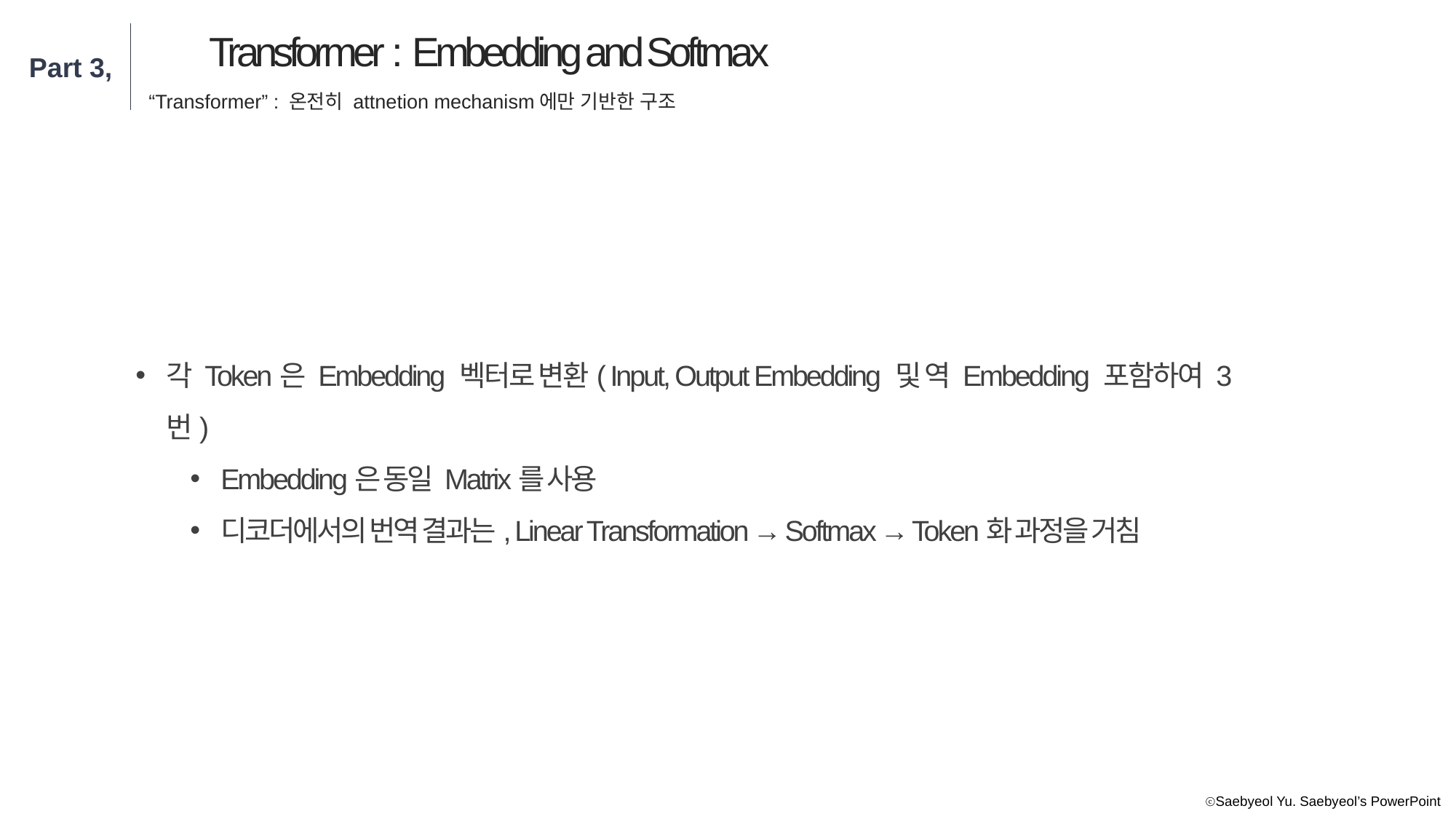

Transformer :  Embedding and Softmax
Part 3,
“Transformer” : 온전히 attnetion mechanism에만 기반한 구조
각 Token은 Embedding 벡터로 변환( Input, Output Embedding 및 역 Embedding 포함하여 3번)
Embedding은 동일 Matrix를 사용
디코더에서의 번역 결과는, Linear Transformation → Softmax → Token화 과정을 거침